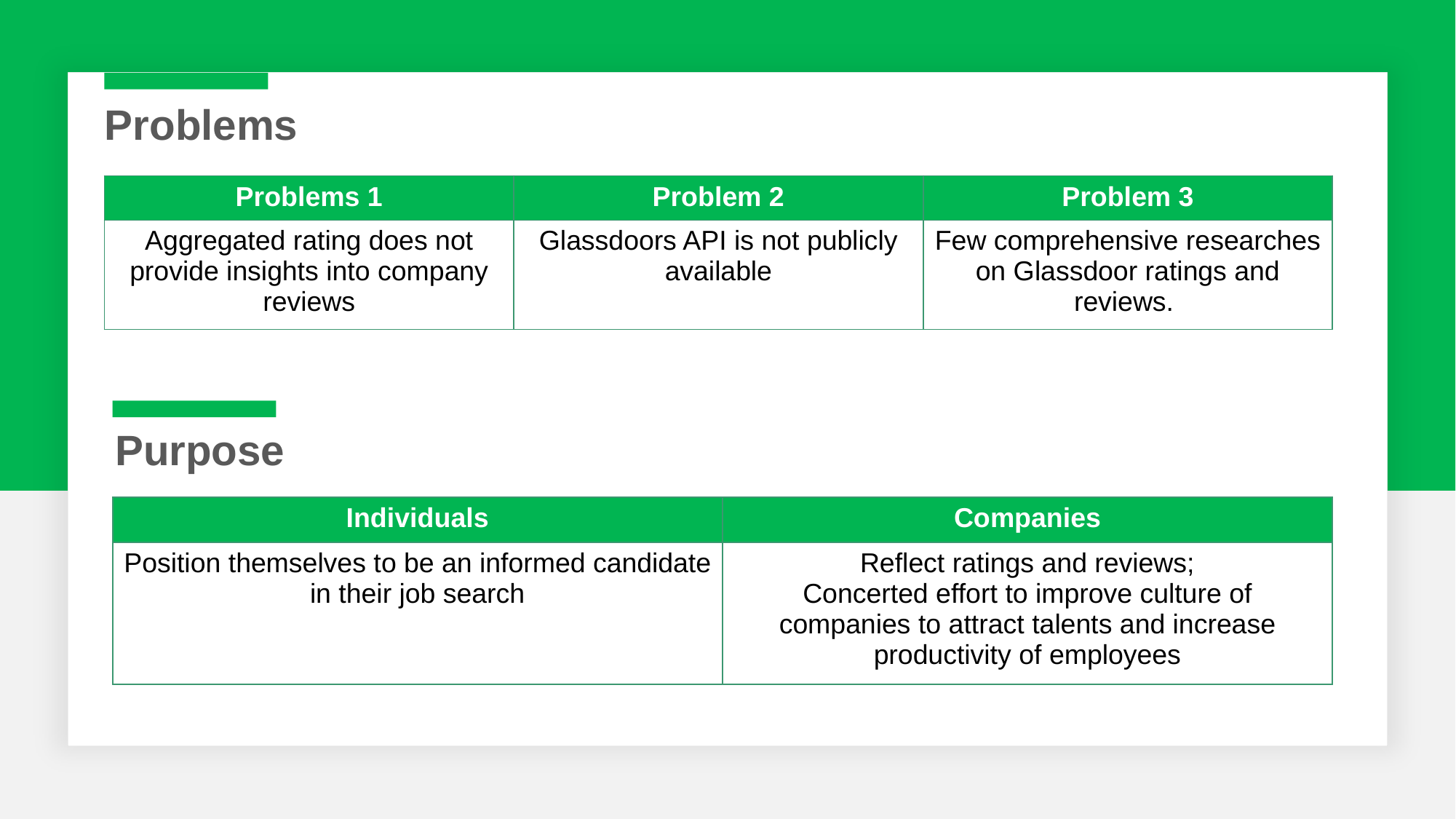

Problems
| Problems 1 | Problem 2 | Problem 3 |
| --- | --- | --- |
| Aggregated rating does not provide insights into company reviews | Glassdoors API is not publicly available | Few comprehensive researches on Glassdoor ratings and reviews. |

Purpose
| Individuals | Companies |
| --- | --- |
| Position themselves to be an informed candidate in their job search | Reflect ratings and reviews; Concerted effort to improve culture of companies to attract talents and increase productivity of employees |
文字添加
此处